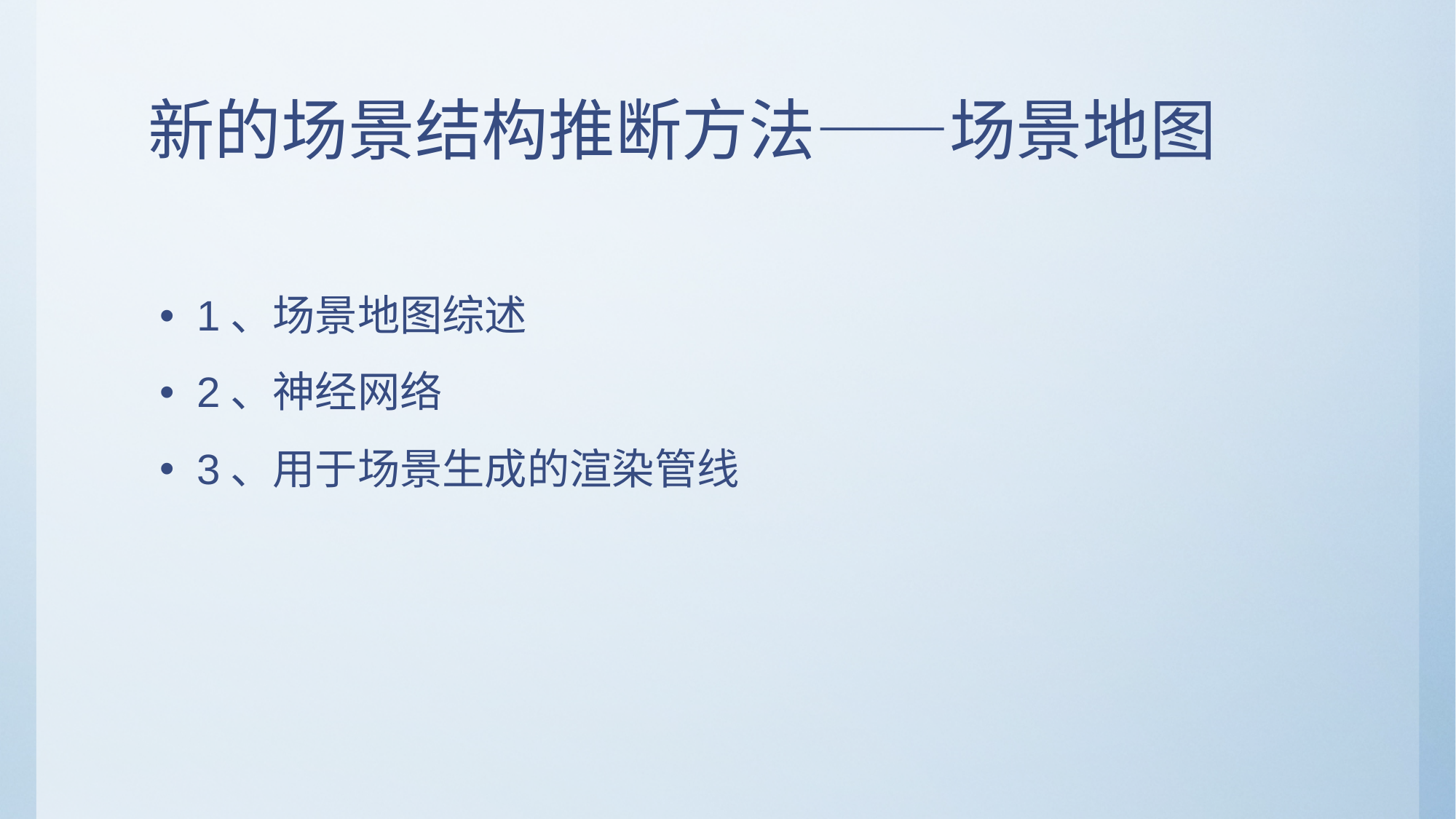

# 新的场景结构推断方法——场景地图
1、场景地图综述
2、神经网络
3、用于场景生成的渲染管线